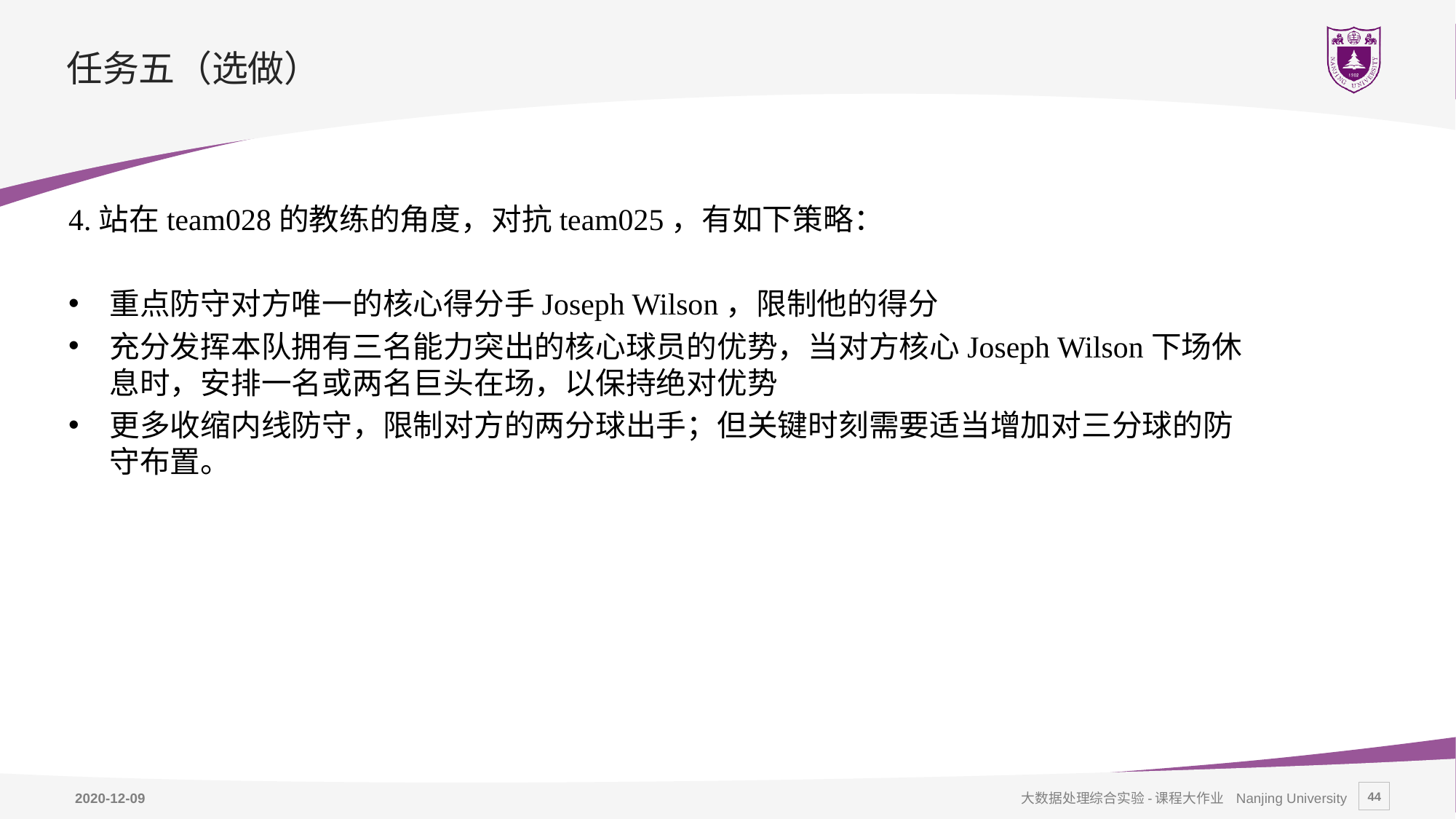

# 任务五（选做）
4.站在team028的教练的角度，对抗team025，有如下策略：

重点防守对方唯一的核心得分手Joseph Wilson，限制他的得分
充分发挥本队拥有三名能力突出的核心球员的优势，当对方核心Joseph Wilson下场休息时，安排一名或两名巨头在场，以保持绝对优势
更多收缩内线防守，限制对方的两分球出手；但关键时刻需要适当增加对三分球的防守布置。